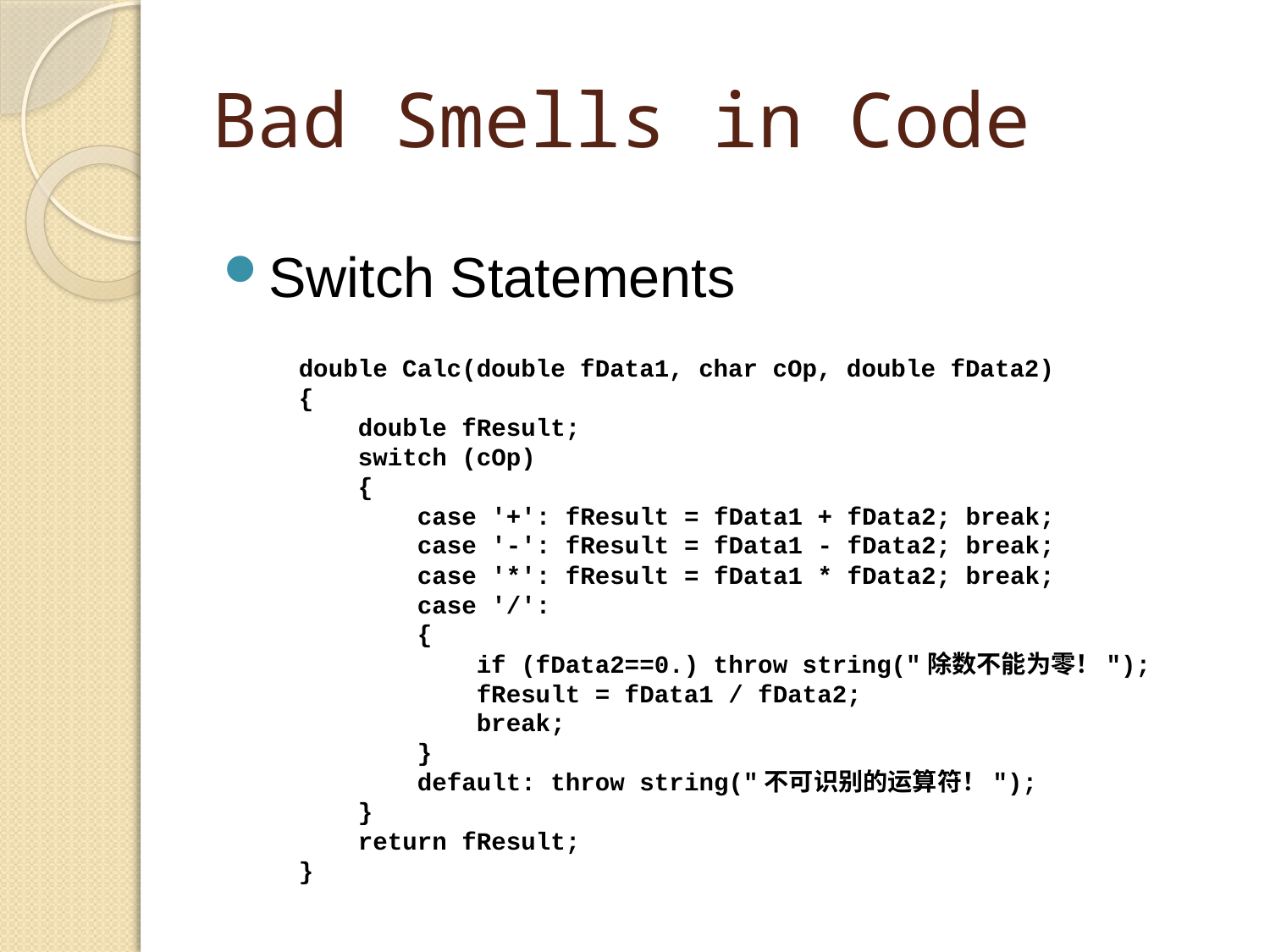

# Bad Smells in Code
Switch Statements
double Calc(double fData1, char cOp, double fData2)
{
    double fResult;
    switch (cOp)
    {
        case '+': fResult = fData1 + fData2; break;
        case '-': fResult = fData1 - fData2; break;
        case '*': fResult = fData1 * fData2; break;
        case '/':
        {
            if (fData2==0.) throw string("除数不能为零！");
            fResult = fData1 / fData2;
            break;
        }
        default: throw string("不可识别的运算符！");
    }
    return fResult;
}